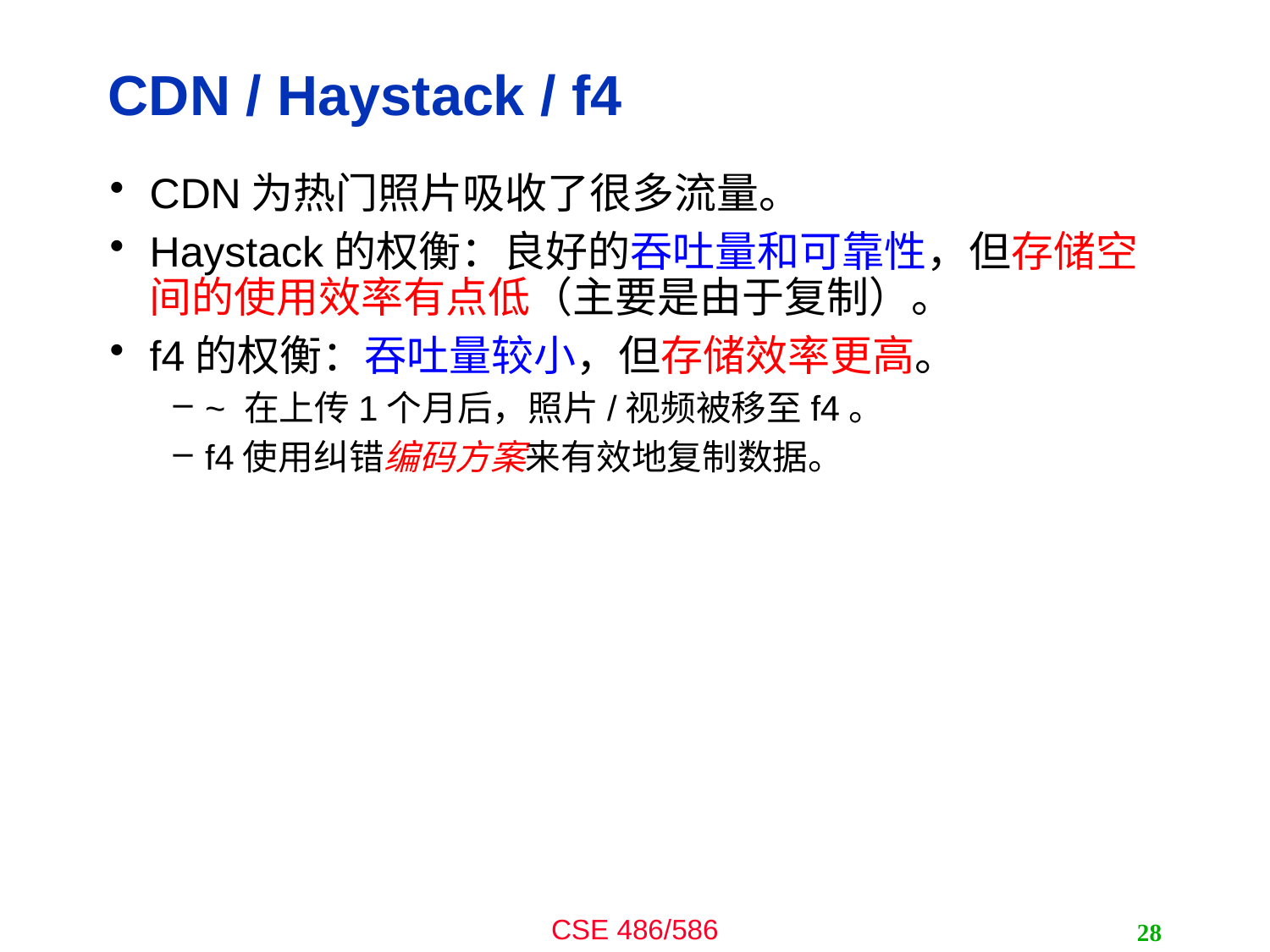

# CDN / Haystack / f4
CDN为热门照片吸收了很多流量。
Haystack的权衡：良好的吞吐量和可靠性，但存储空间的使用效率有点低（主要是由于复制）。
f4的权衡：吞吐量较小，但存储效率更高。
~ 在上传1个月后，照片/视频被移至f4。
f4使用纠错编码方案来有效地复制数据。
28